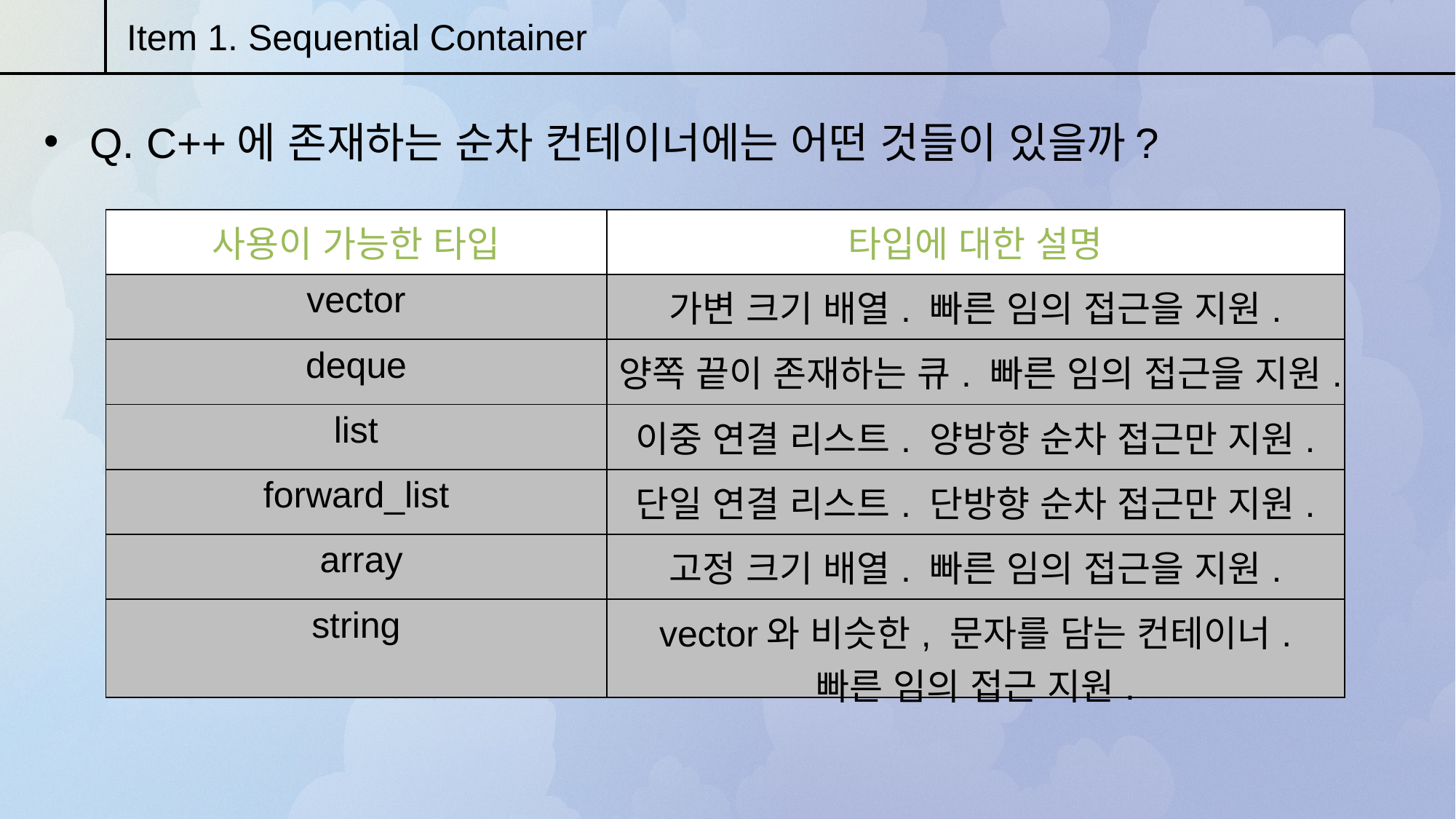

Item 1. Sequential Container
 Q. C++에 존재하는 순차 컨테이너에는 어떤 것들이 있을까?
| 사용이 가능한 타입 | 타입에 대한 설명 |
| --- | --- |
| vector | 가변 크기 배열. 빠른 임의 접근을 지원. |
| deque | 양쪽 끝이 존재하는 큐. 빠른 임의 접근을 지원. |
| list | 이중 연결 리스트. 양방향 순차 접근만 지원. |
| forward\_list | 단일 연결 리스트. 단방향 순차 접근만 지원. |
| array | 고정 크기 배열. 빠른 임의 접근을 지원. |
| string | vector와 비슷한, 문자를 담는 컨테이너. 빠른 임의 접근 지원. |